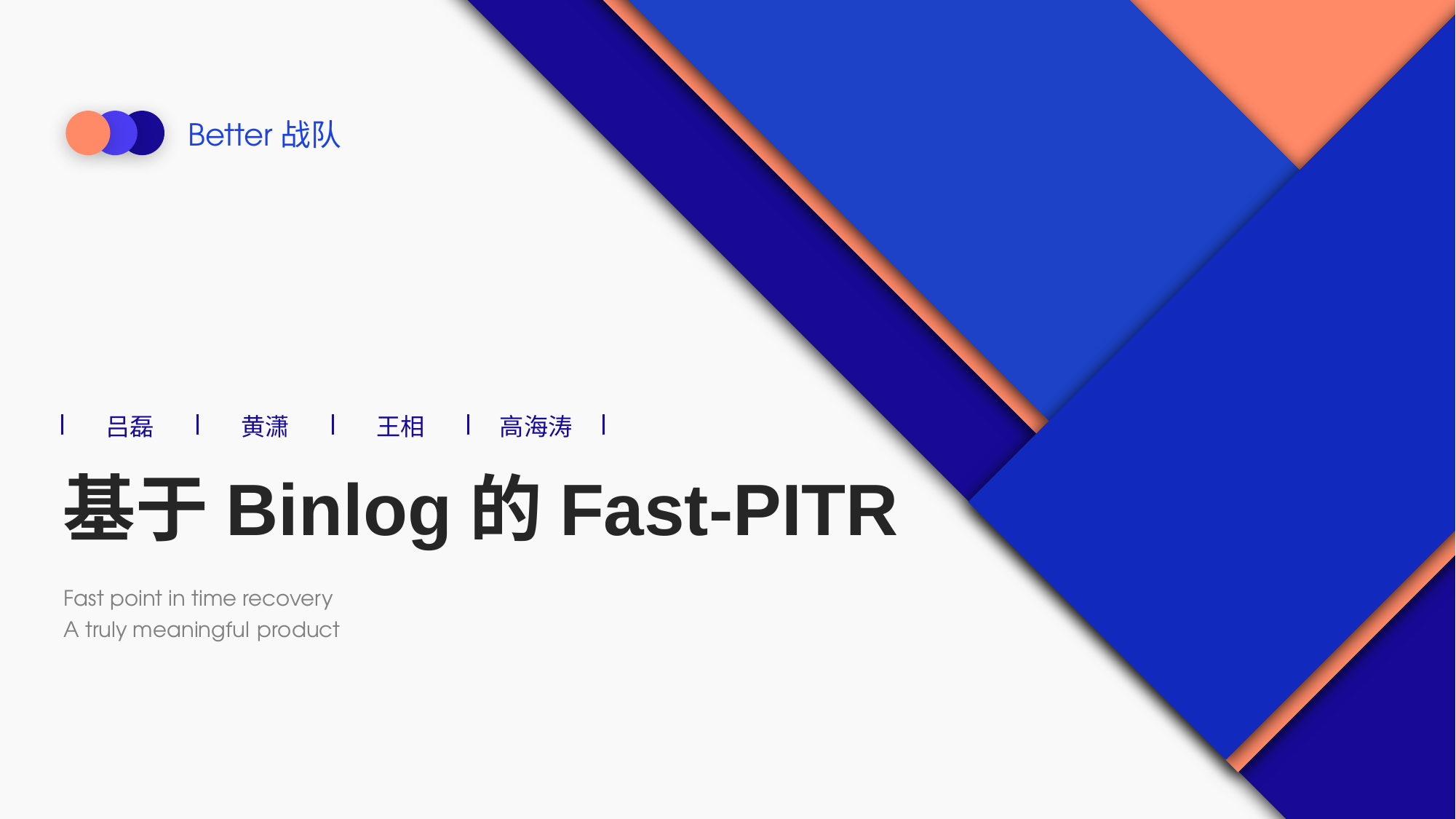

Better战队

吕磊
黄潇
王相
高海涛
基于Binlog的Fast-PITR
Fast point in time recovery
A truly meaningful product